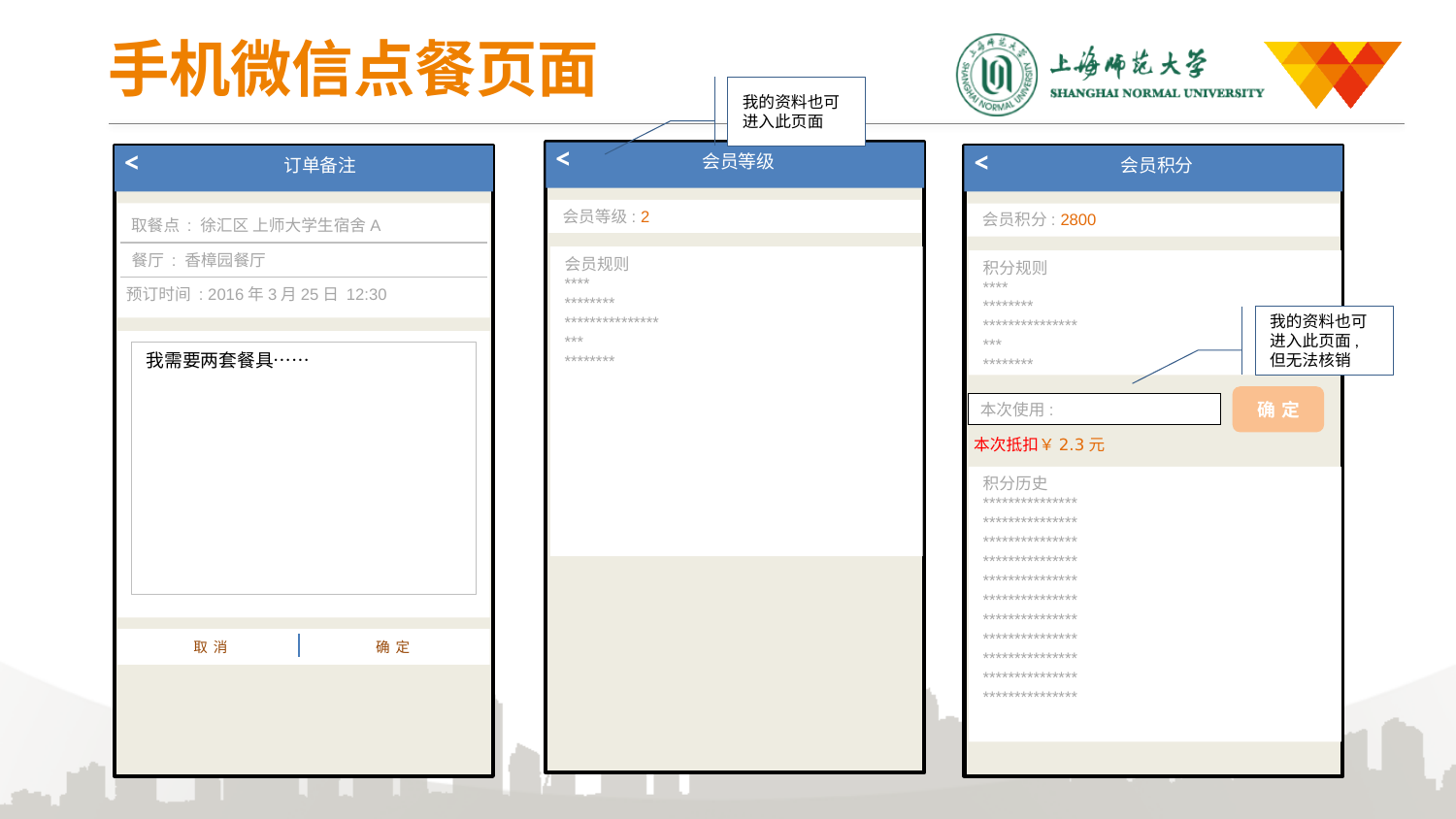

# 手机微信点餐页面
我的资料也可进入此页面
<
<
<

会员等级

订单备注
会员积分

会员等级: 2

会员积分: 2800

取餐点 : 徐汇区 上师大学生宿舍A
餐厅 : 香樟园餐厅
会员规则
****
********
***************
***
********
积分规则
****
********
***************
***
********
预订时间 : 2016年3月25日 12:30
我的资料也可进入此页面,但无法核销

我需要两套餐具……
确定
本次使用:
本次抵扣￥2.3元
积分历史
***************
***************
***************
***************
***************
***************
***************
***************
***************
***************
***************

取消
确定